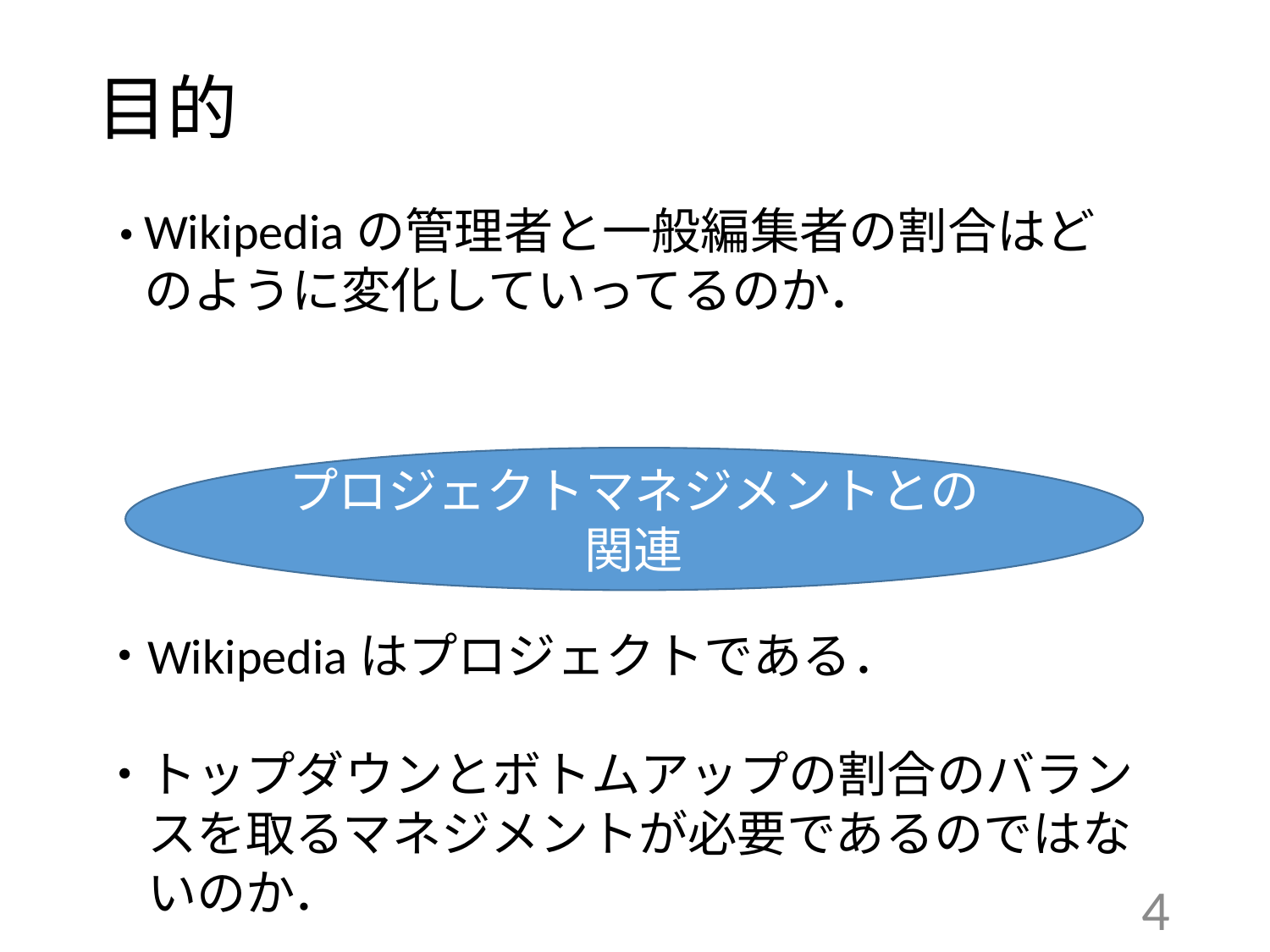

目的
Wikipediaの管理者と一般編集者の割合はどのように変化していってるのか．
・
プロジェクトマネジメントとの関連
・

・
Wikipediaはプロジェクトである．

トップダウンとボトムアップの割合のバランスを取るマネジメントが必要であるのではないのか．
4